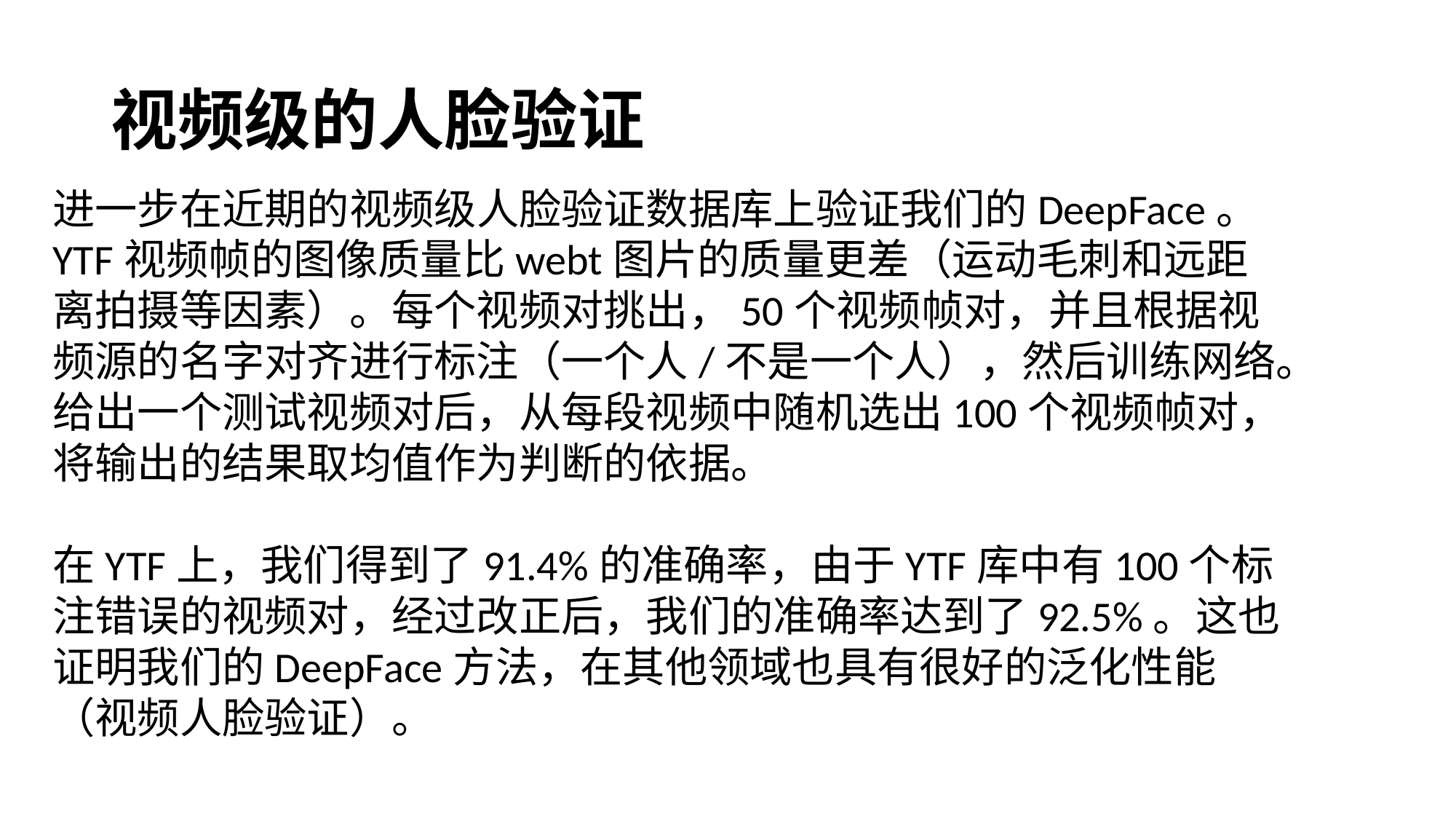

# 视频级的人脸验证
进一步在近期的视频级人脸验证数据库上验证我们的DeepFace。YTF视频帧的图像质量比webt图片的质量更差（运动毛刺和远距离拍摄等因素）。每个视频对挑出，50个视频帧对，并且根据视频源的名字对齐进行标注（一个人/不是一个人），然后训练网络。给出一个测试视频对后，从每段视频中随机选出100个视频帧对，将输出的结果取均值作为判断的依据。

在YTF上，我们得到了91.4%的准确率，由于YTF库中有100个标注错误的视频对，经过改正后，我们的准确率达到了92.5%。这也证明我们的DeepFace方法，在其他领域也具有很好的泛化性能（视频人脸验证）。